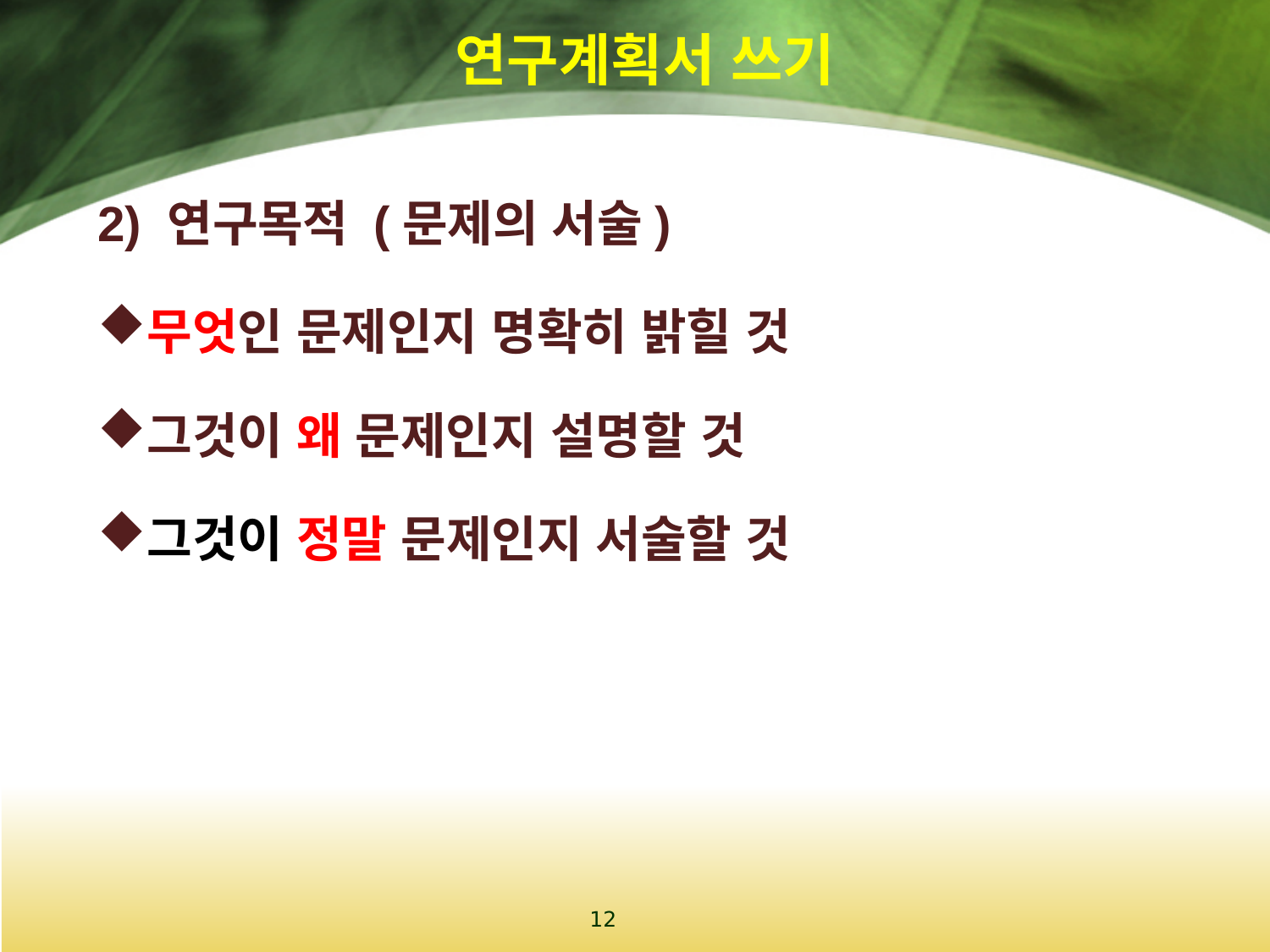

# 연구계획서 쓰기
2) 연구목적 (문제의 서술)

무엇인 문제인지 명확히 밝힐 것

그것이 왜 문제인지 설명할 것

그것이 정말 문제인지 서술할 것

12